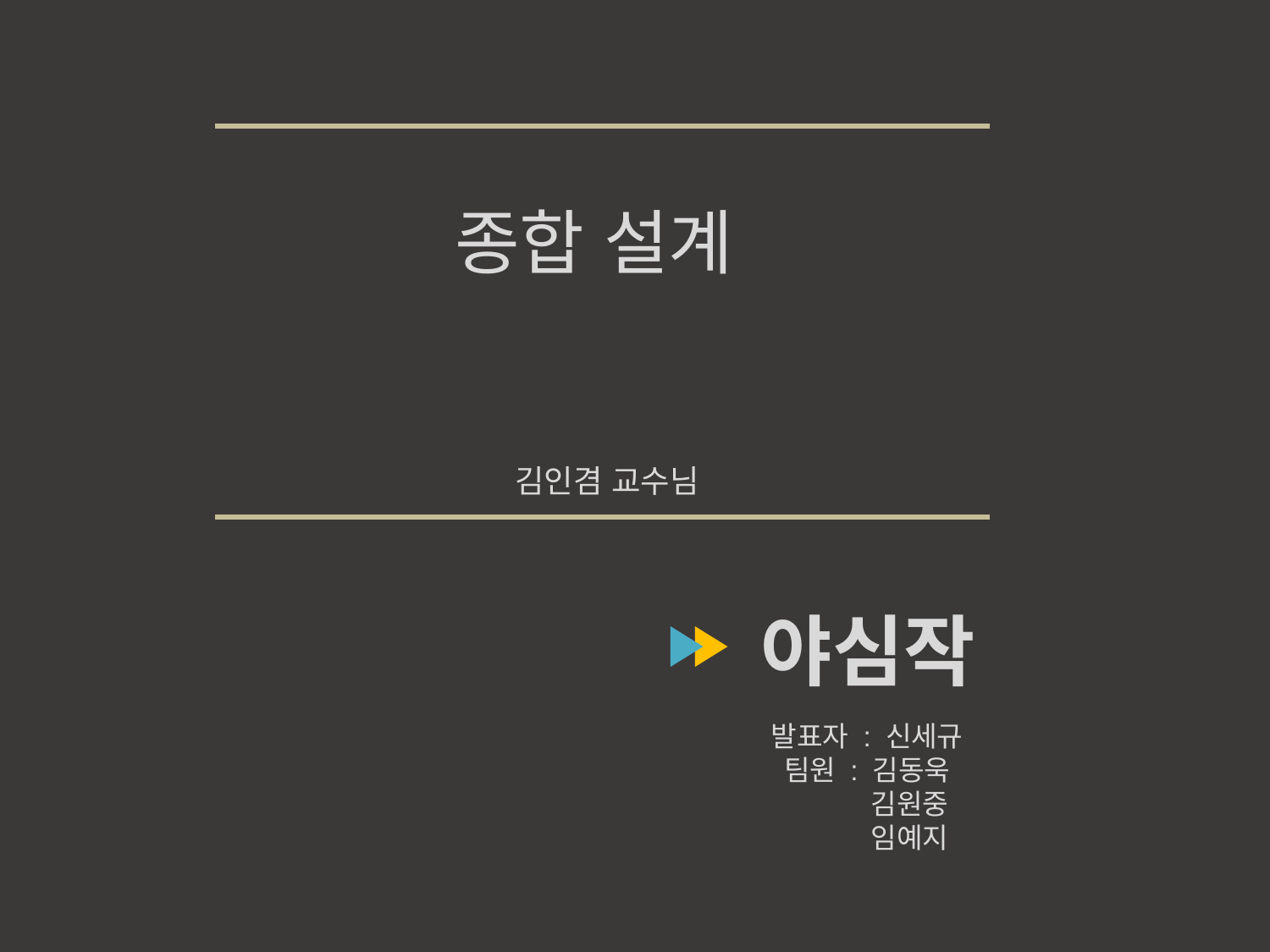

종합 설계
김인겸 교수님
야심작

발표자 : 신세규
팀원 : 김동욱
          김원중
         임예지
▶
▶